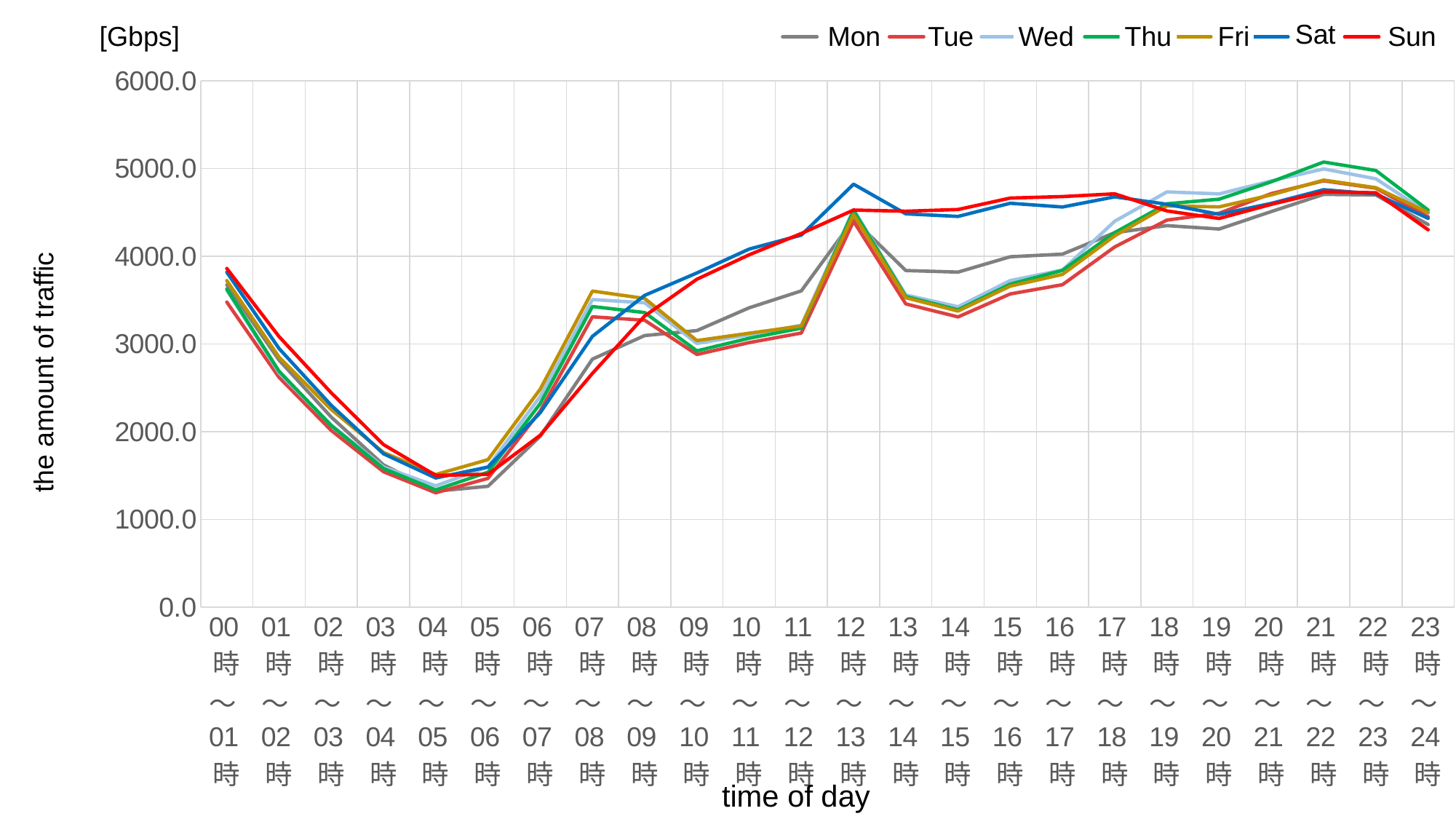

### Chart

| Category | mon | tue | wed | thu | fri | sat | sun |
|---|---|---|---|---|---|---|---|
| 00時～01時 | 3672.5027073804285 | 3476.853981793496 | 3613.08890440697 | 3625.2365627712093 | 3721.507635688626 | 3816.964903949459 | 3860.425403404277 |
| 01時～02時 | 2815.746188888614 | 2618.8041810124696 | 2671.646535315592 | 2688.7556129492177 | 2848.9773745271173 | 2947.5969372228155 | 3083.8547917039855 |
| 02時～03時 | 2165.817138607774 | 2013.1311057577373 | 2076.0873916345913 | 2068.6928055717935 | 2252.8683558980106 | 2300.2884343988153 | 2443.1345391746077 |
| 03時～04時 | 1621.2102637998398 | 1542.9064182251514 | 1596.4267080215097 | 1579.4910367286843 | 1762.239774281675 | 1747.9557617547996 | 1852.0526035027387 |
| 04時～05時 | 1321.0885641052535 | 1303.62729301037 | 1382.1752289753404 | 1336.3302961525058 | 1511.0951026539847 | 1471.8142756810314 | 1501.1593177777006 |
| 05時～06時 | 1377.1915376058664 | 1467.643378436871 | 1597.6721111892516 | 1538.257291028033 | 1680.6113956592328 | 1596.7910010005835 | 1514.0346836010913 |
| 06時～07時 | 1947.7391118394414 | 2234.367949688457 | 2401.031746580421 | 2319.755419457208 | 2484.453875813483 | 2215.6831904422397 | 1958.7969857485693 |
| 07時～08時 | 2826.9078937657737 | 3309.005858626032 | 3505.7667799353294 | 3426.1483746842896 | 3602.837694325106 | 3086.6846979743727 | 2664.1782150808644 |
| 08時～09時 | 3095.386883517135 | 3269.764024038186 | 3469.04003963762 | 3357.539446334482 | 3518.423064657495 | 3553.5486336565546 | 3318.4814638951757 |
| 09時～10時 | 3152.1544000055233 | 2880.0194994643234 | 3005.2631250113213 | 2921.2809357095875 | 3038.202999686233 | 3809.0629066008005 | 3737.5222419183 |
| 10時～11時 | 3411.6048081222425 | 3015.279516818209 | 3104.721428993414 | 3064.772406264981 | 3121.813896569341 | 4080.8686699068267 | 4015.7226641781754 |
| 11時～12時 | 3604.5241117986398 | 3124.0609724432916 | 3213.1400889096367 | 3180.0171376460285 | 3203.891008373136 | 4239.92920338785 | 4258.559006325808 |
| 12時～13時 | 4418.8862216422485 | 4397.78510359774 | 4531.271874477993 | 4520.272468975315 | 4475.197812900631 | 4820.690964386383 | 4525.400427910773 |
| 13時～14時 | 3836.22966219821 | 3456.033350192163 | 3558.540325764471 | 3540.5660630206344 | 3526.7590444309094 | 4482.356796836399 | 4512.1791897052535 |
| 14時～15時 | 3818.4684855927703 | 3307.5825591701177 | 3423.704942462816 | 3389.2110329636134 | 3374.932271996344 | 4453.241312427773 | 4531.878261841079 |
| 15時～16時 | 3993.792783161952 | 3569.7067597762543 | 3721.9833327048564 | 3681.647454603879 | 3658.90227292944 | 4603.23423900174 | 4662.481279329515 |
| 16時～17時 | 4023.4953516190735 | 3675.1825884583236 | 3842.8979336930634 | 3838.241812043444 | 3791.9538210733044 | 4560.531061970642 | 4679.492896113105 |
| 17時～18時 | 4267.748799070337 | 4105.092032541939 | 4398.045031482694 | 4268.918317313735 | 4231.570874104579 | 4675.880619301805 | 4710.992898736309 |
| 18時～19時 | 4348.363668055178 | 4411.585339651334 | 4732.559832595586 | 4597.167483812797 | 4572.684304190644 | 4591.500386373968 | 4515.465122708828 |
| 19時～20時 | 4309.784915355618 | 4489.66942864846 | 4709.779796816658 | 4649.4524150364405 | 4562.011447234553 | 4476.410653596402 | 4429.949526111903 |
| 20時～21時 | 4508.779260364388 | 4713.595779987107 | 4857.983180607745 | 4848.430996990719 | 4699.069681923562 | 4601.912812692709 | 4590.677603643924 |
| 21時～22時 | 4704.423662931803 | 4859.080150768734 | 4994.667351766447 | 5072.918283668188 | 4867.2179364116355 | 4757.341783133216 | 4732.931866471716 |
| 22時～23時 | 4697.558461888328 | 4774.609796504888 | 4881.686664203957 | 4976.5154278343825 | 4780.312736353237 | 4709.287488500657 | 4722.836360089702 |
| 23時～24時 | 4360.397536226911 | 4449.473110395376 | 4492.203988356899 | 4525.869741781118 | 4497.513973059987 | 4431.135179326653 | 4300.926743578561 |

Wed
Thu
Fri
Sun
[Gbps]
Mon
Tue

the amount of traffic
time of day